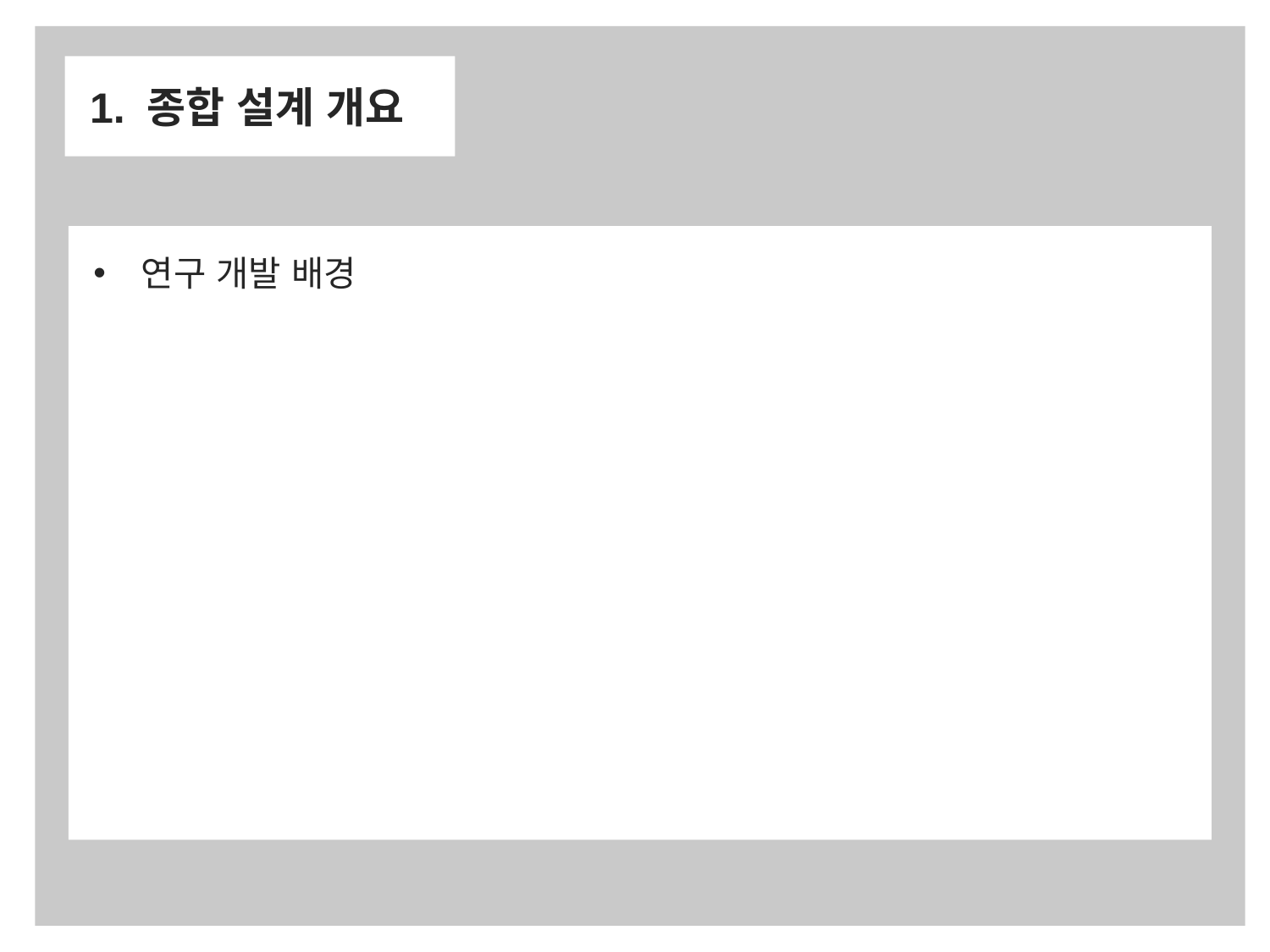

# 1. 종합 설계 개요
연구 개발 배경